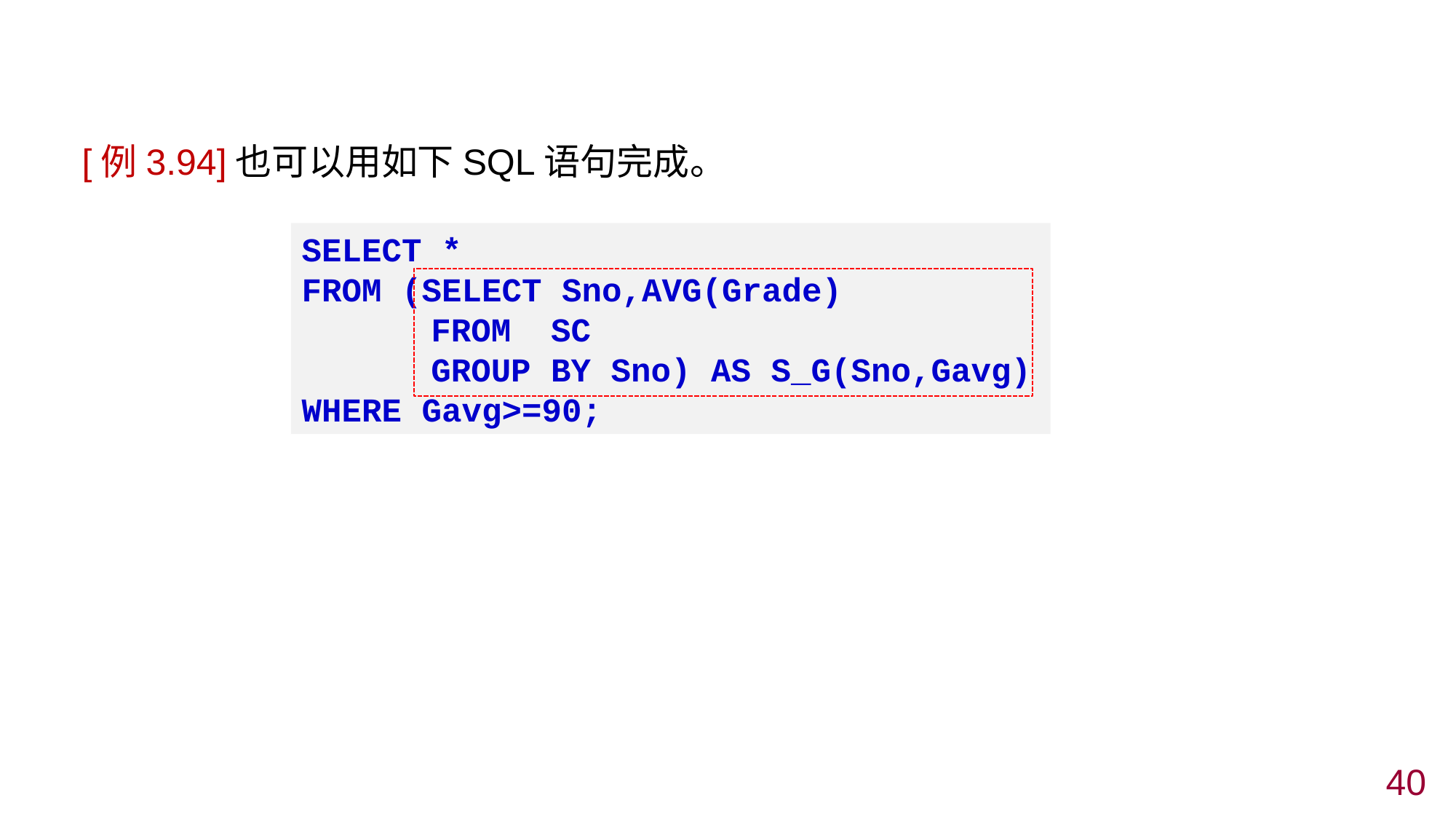

#
[例3.94]也可以用如下SQL语句完成。

SELECT *
FROM (SELECT Sno,AVG(Grade)
	 FROM  SC
 	 GROUP BY Sno) AS S_G(Sno,Gavg)
WHERE Gavg>=90;

40